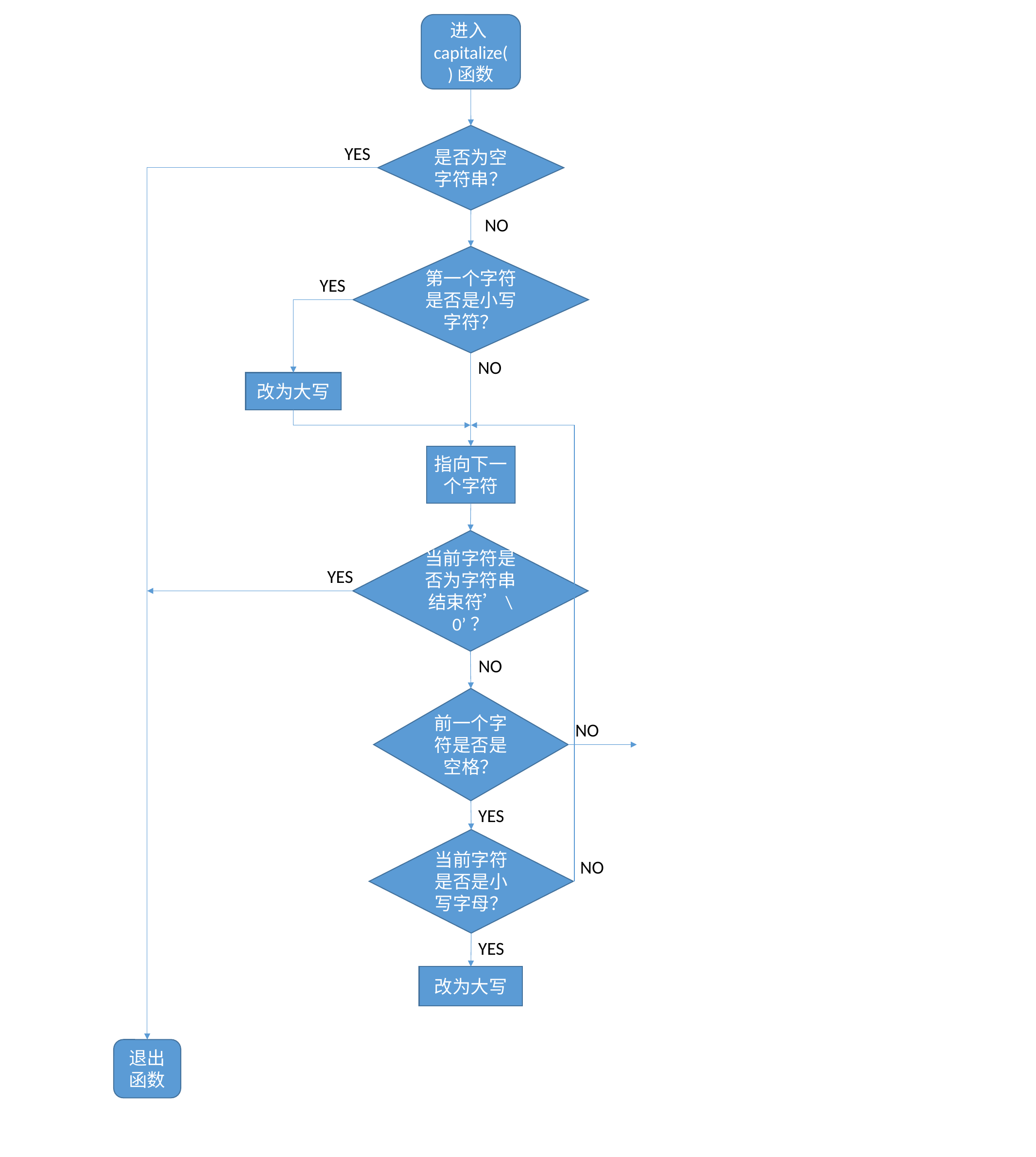

进入capitalize()函数
是否为空字符串？
YES
NO
第一个字符是否是小写字符？
YES
NO
改为大写
指向下一个字符
当前字符是否为字符串结束符’\0’？
YES
NO
前一个字符是否是空格？
NO
YES
当前字符是否是小写字母？
NO
YES
改为大写
退出函数